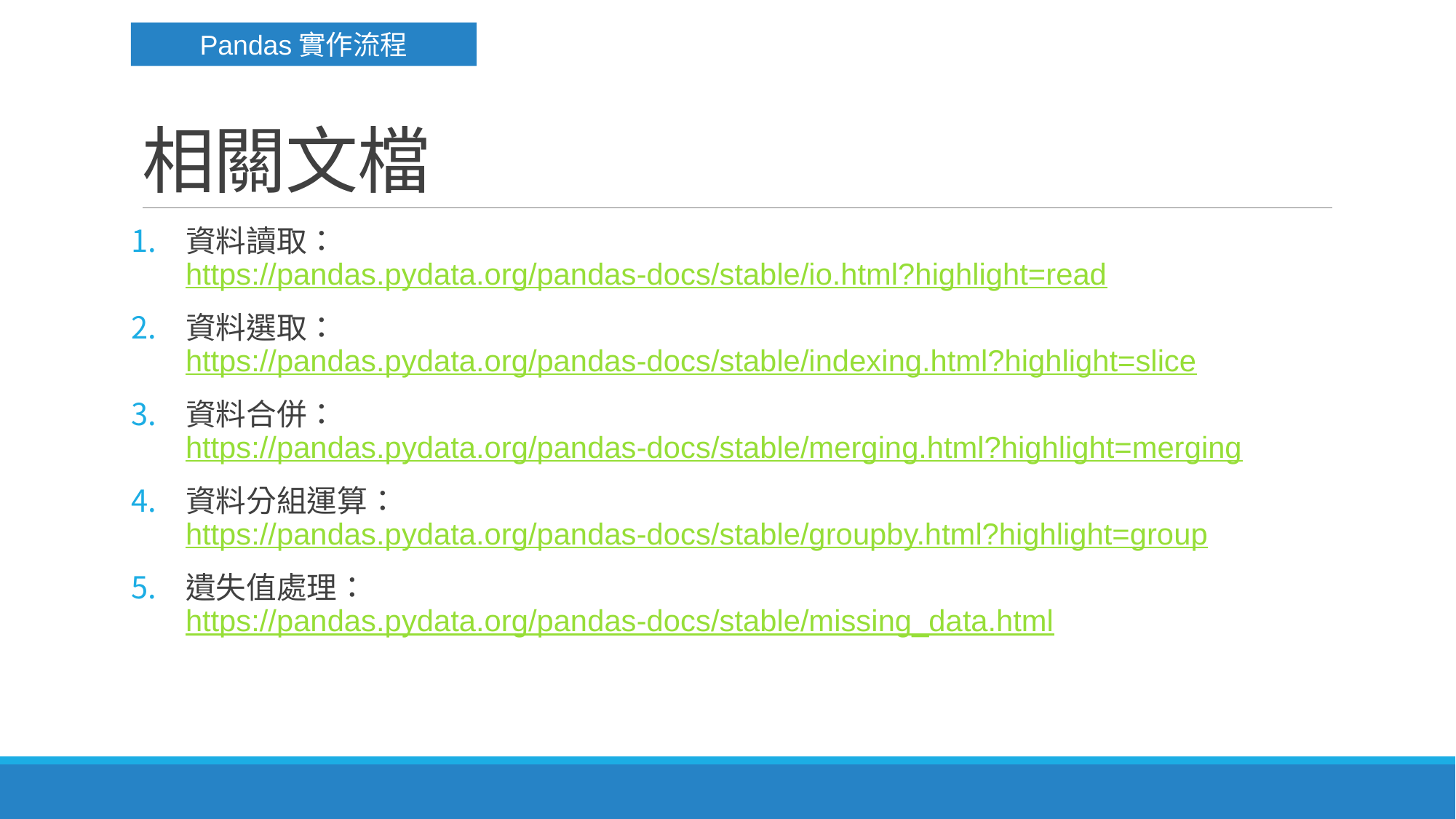

Pandas實作流程
# 相關文檔
資料讀取：
https://pandas.pydata.org/pandas-docs/stable/io.html?highlight=read
資料選取：
https://pandas.pydata.org/pandas-docs/stable/indexing.html?highlight=slice
資料合併：
https://pandas.pydata.org/pandas-docs/stable/merging.html?highlight=merging
資料分組運算：
https://pandas.pydata.org/pandas-docs/stable/groupby.html?highlight=group
遺失值處理：
https://pandas.pydata.org/pandas-docs/stable/missing_data.html